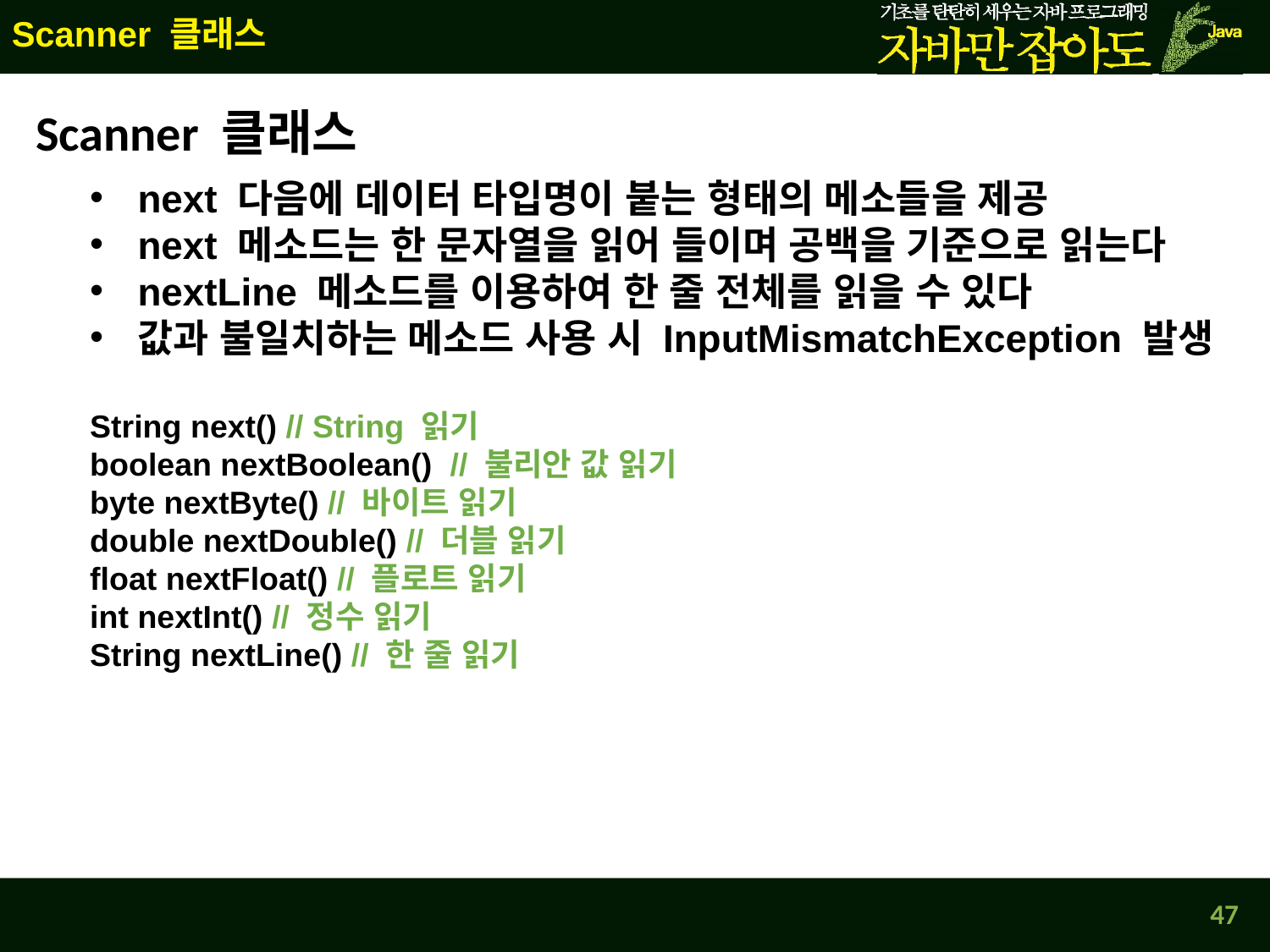

Scanner 클래스
Scanner 클래스
next 다음에 데이터 타입명이 붙는 형태의 메소들을 제공
next 메소드는 한 문자열을 읽어 들이며 공백을 기준으로 읽는다
nextLine 메소드를 이용하여 한 줄 전체를 읽을 수 있다
값과 불일치하는 메소드 사용 시 InputMismatchException 발생

String next() // String 읽기
boolean nextBoolean()  // 불리안 값 읽기
byte nextByte() // 바이트 읽기
double nextDouble() // 더블 읽기
float nextFloat() // 플로트 읽기
int nextInt() // 정수 읽기
String nextLine() // 한 줄 읽기

47